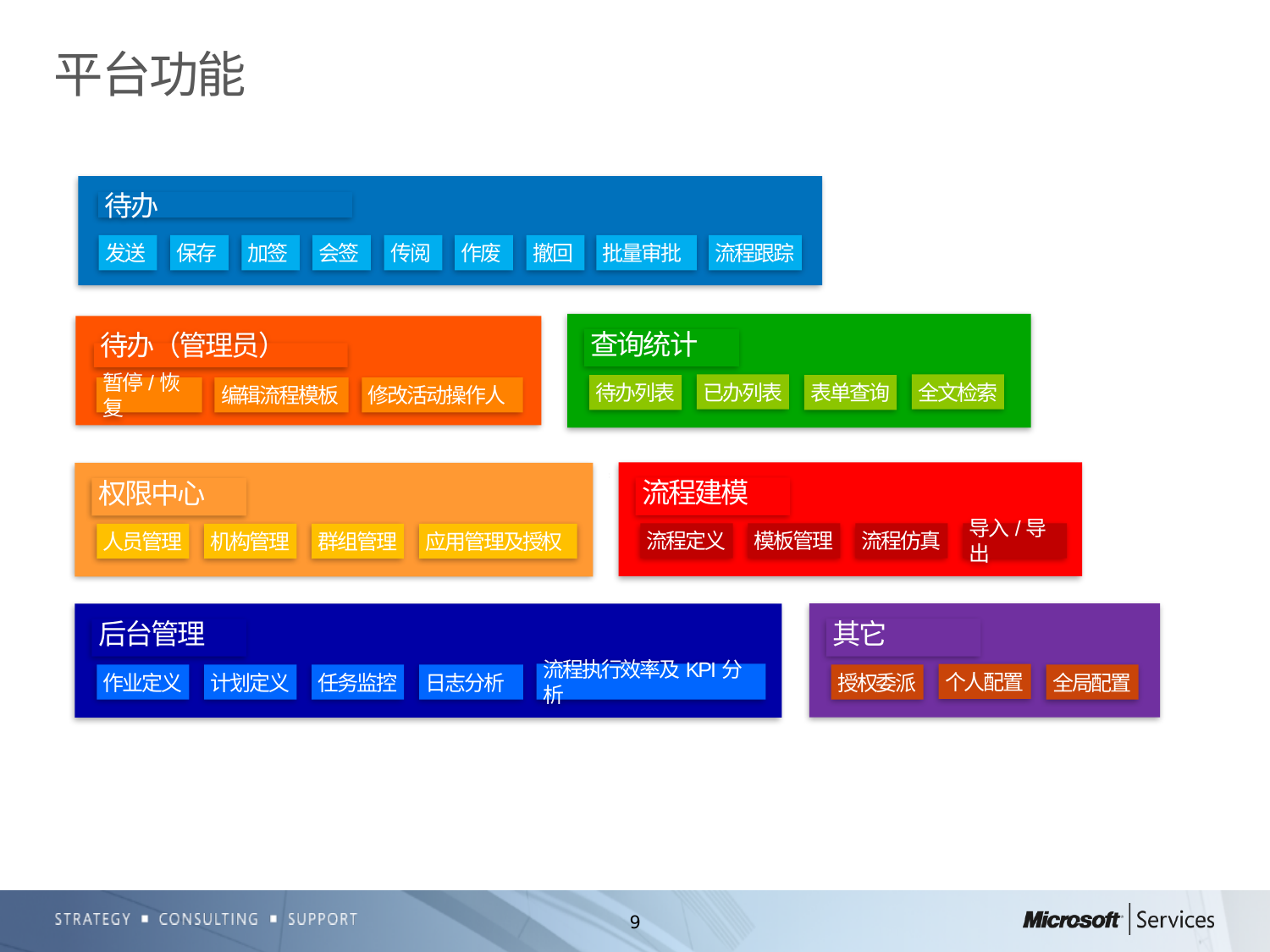

# 平台功能

待办
发送
保存
加签
会签
传阅
作废
撤回
批量审批
流程跟踪

查询统计
已办列表
全文检索
待办列表
表单查询

待办（管理员）
暂停/恢复
编辑流程模板
修改活动操作人

流程建模
流程定义
模板管理
流程仿真
导入/导出

权限中心
人员管理
机构管理
群组管理
应用管理及授权

其它
个人配置
授权委派
全局配置

后台管理
流程执行效率及KPI分析
作业定义
计划定义
任务监控
日志分析